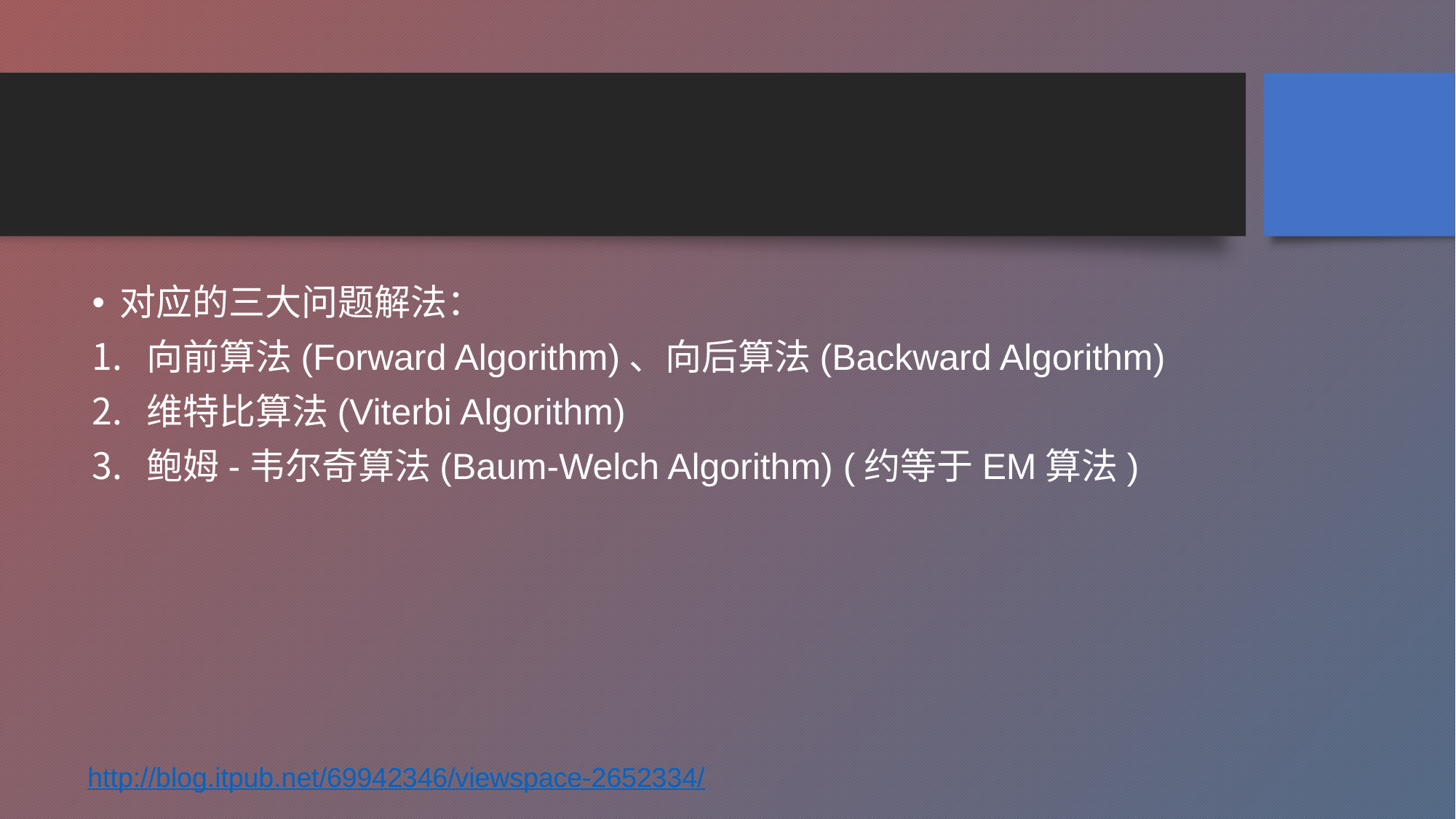

#
对应的三大问题解法：
向前算法(Forward Algorithm)、向后算法(Backward Algorithm)
维特比算法(Viterbi Algorithm)
鲍姆-韦尔奇算法(Baum-Welch Algorithm) (约等于EM算法)

http://blog.itpub.net/69942346/viewspace-2652334/